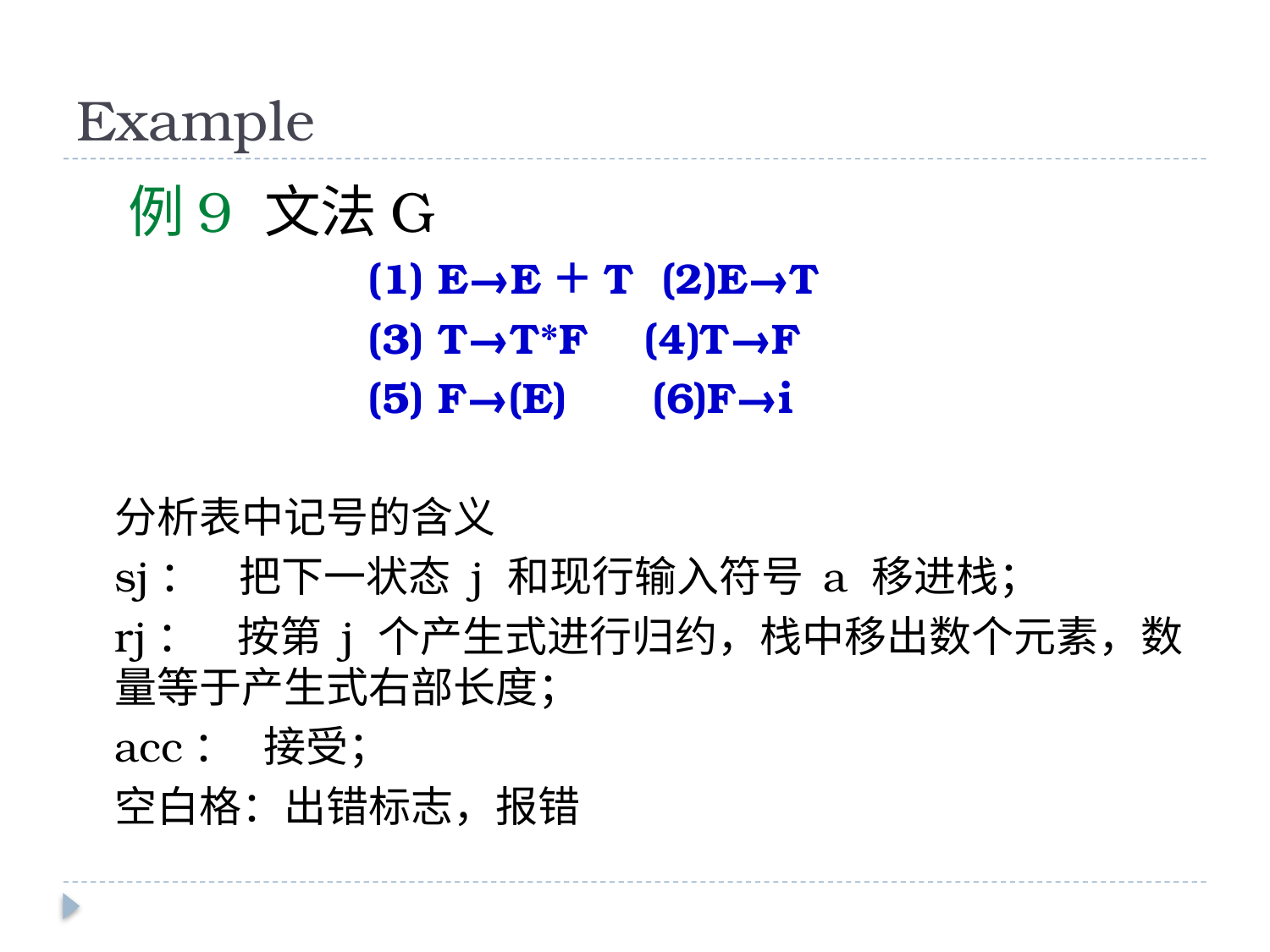

# Example
   例9 文法G
		(1) E→E＋T  (2)E→T
		(3) T→T*F    (4)T→F
		(5) F→(E)      (6)F→i

分析表中记号的含义
sj：    把下一状态 j 和现行输入符号 a 移进栈；
rj：    按第 j 个产生式进行归约，栈中移出数个元素，数量等于产生式右部长度；
acc：   接受；
空白格：出错标志，报错

11